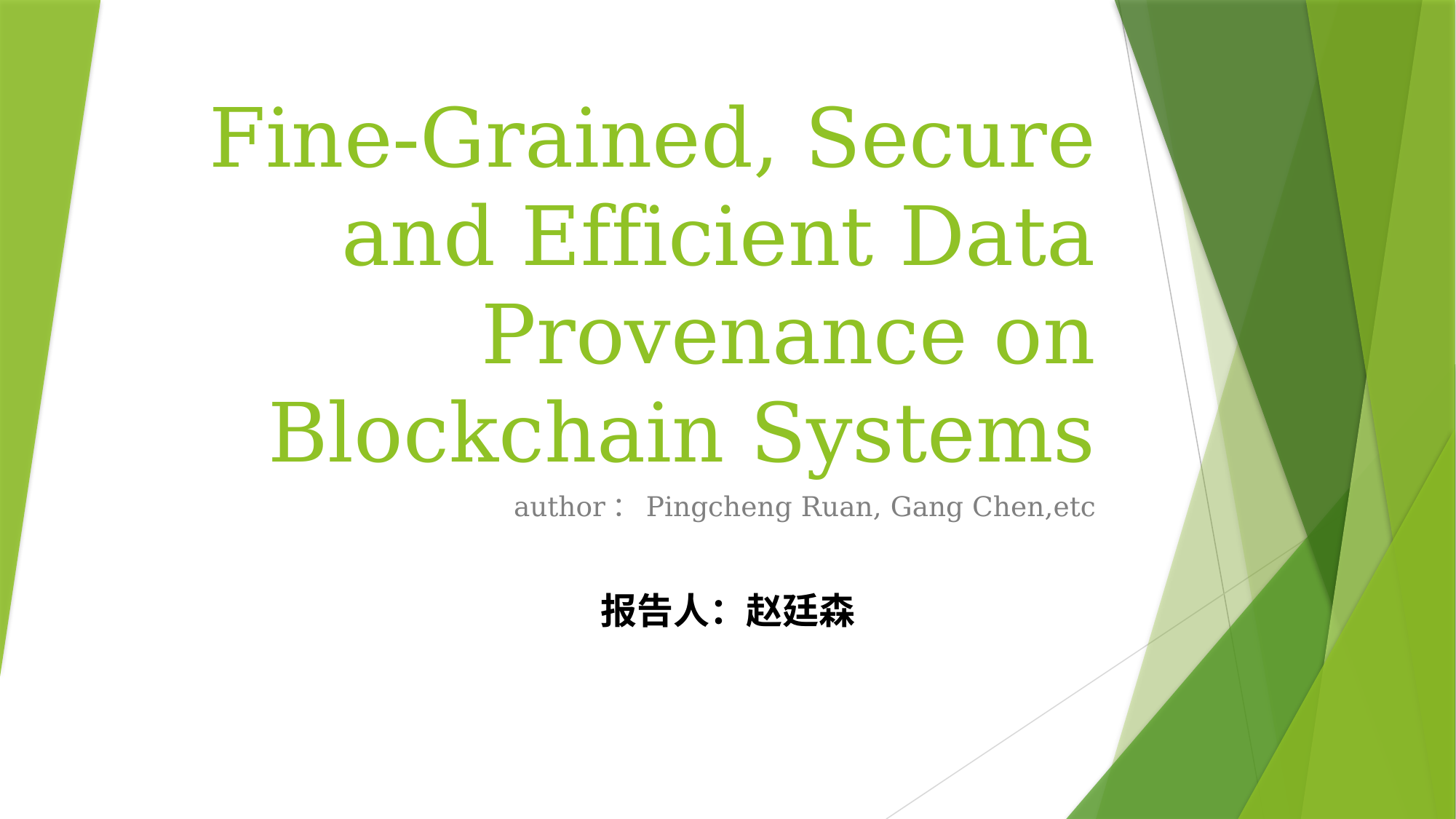

# Fine-Grained, Secure and Efficient Data Provenance on Blockchain Systems
author：Pingcheng Ruan, Gang Chen,etc
报告人：赵廷森